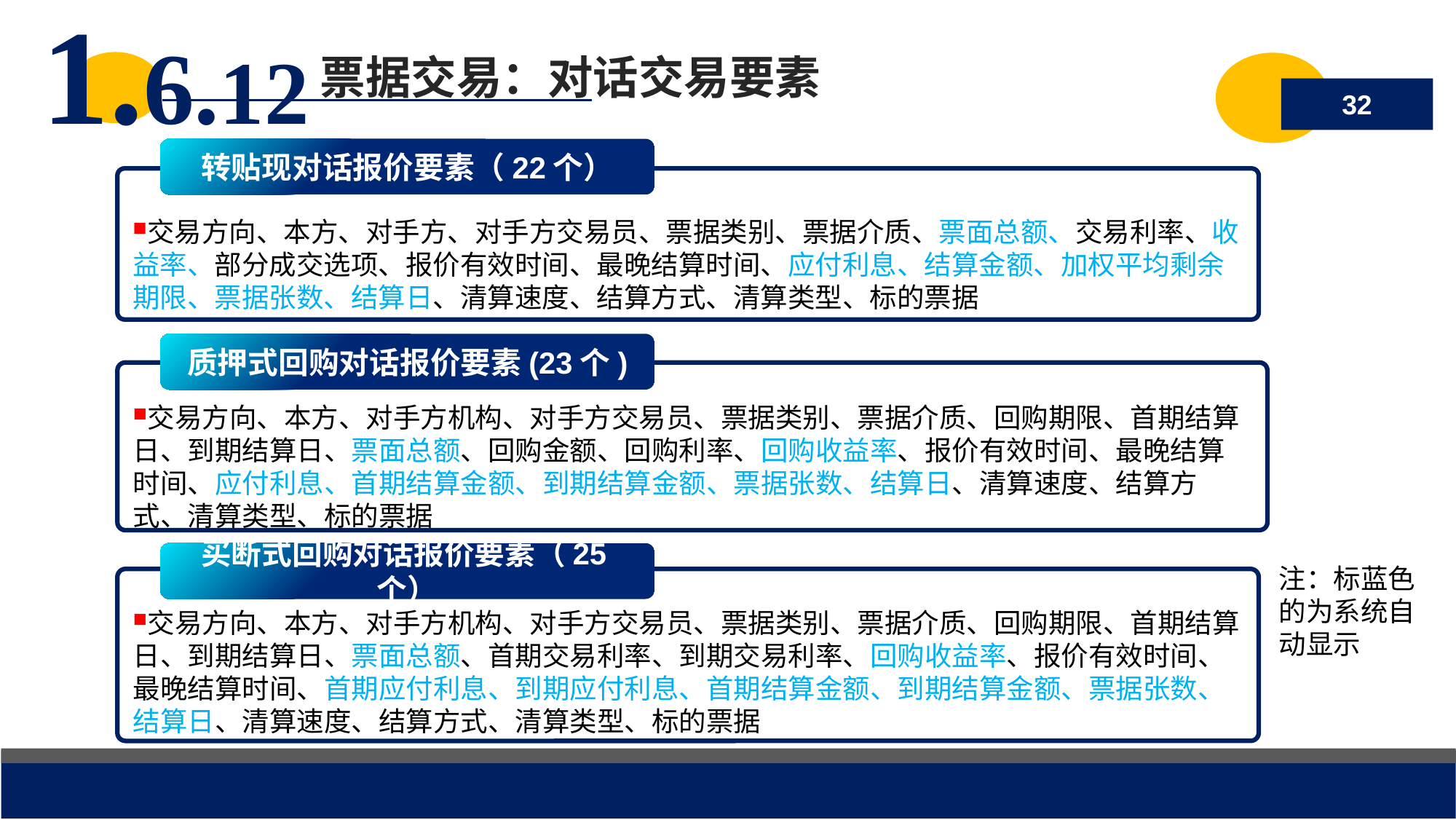

1.6.12
  票据交易：对话交易要素

32

转贴现对话报价要素（22个）
交易方向、本方、对手方、对手方交易员、票据类别、票据介质、票面总额、交易利率、收益率、部分成交选项、报价有效时间、最晚结算时间、应付利息、结算金额、加权平均剩余期限、票据张数、结算日、清算速度、结算方式、清算类型、标的票据

质押式回购对话报价要素(23个)
交易方向、本方、对手方机构、对手方交易员、票据类别、票据介质、回购期限、首期结算日、到期结算日、票面总额、回购金额、回购利率、回购收益率、报价有效时间、最晚结算时间、应付利息、首期结算金额、到期结算金额、票据张数、结算日、清算速度、结算方式、清算类型、标的票据

买断式回购对话报价要素（25个）
注：标蓝色的为系统自动显示

交易方向、本方、对手方机构、对手方交易员、票据类别、票据介质、回购期限、首期结算日、到期结算日、票面总额、首期交易利率、到期交易利率、回购收益率、报价有效时间、最晚结算时间、首期应付利息、到期应付利息、首期结算金额、到期结算金额、票据张数、结算日、清算速度、结算方式、清算类型、标的票据

2018/7/19